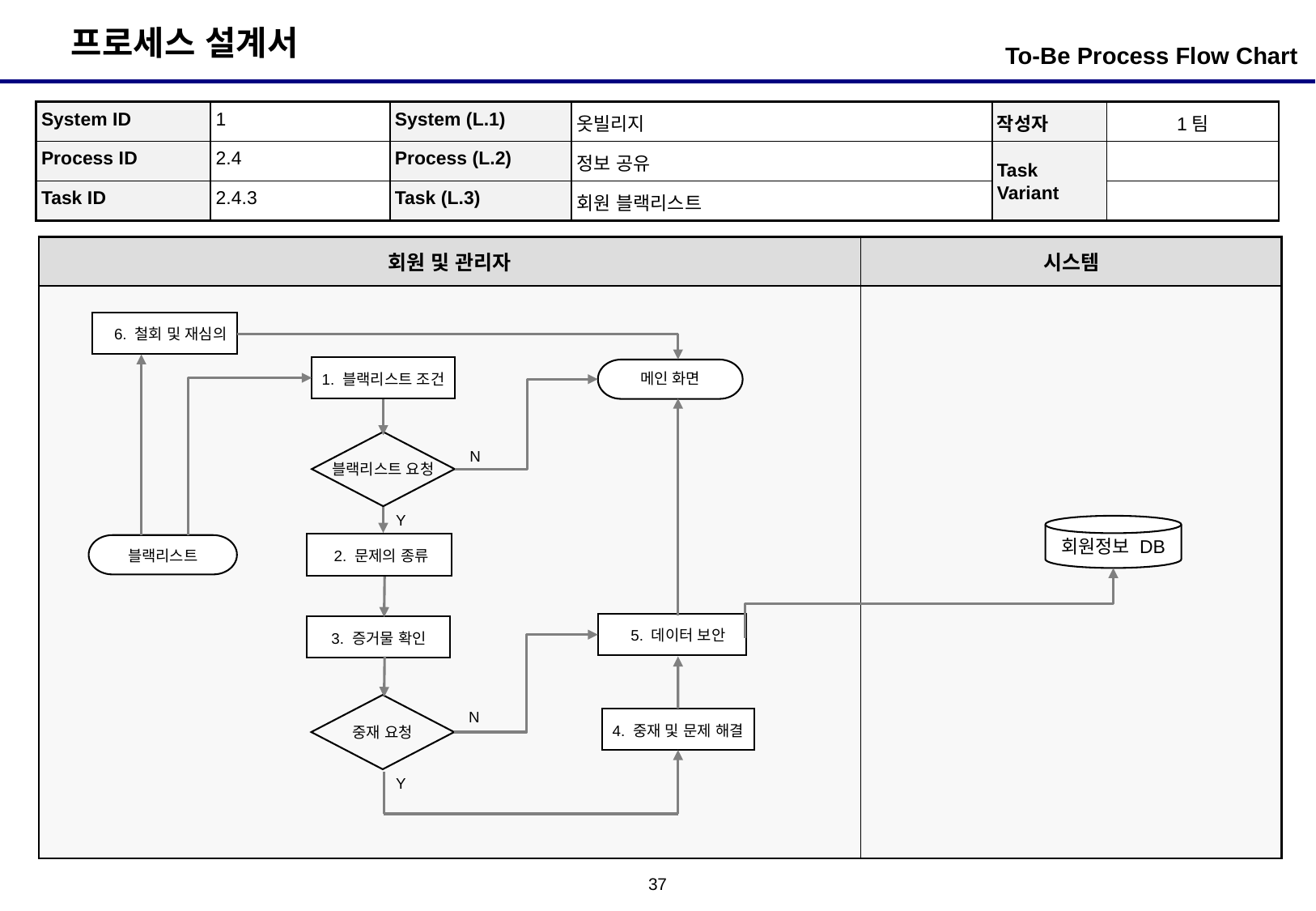

To-Be Process Flow Chart
| System ID | 1 | System (L.1) | 옷빌리지 | 작성자 | 1팀 |
| --- | --- | --- | --- | --- | --- |
| Process ID | 2.4 | Process (L.2) | 정보 공유 | Task Variant |  |
| Task ID | 2.4.3 | Task (L.3) | 회원 블랙리스트 |  |  |
| 회원 및 관리자 | 시스템 |
| --- | --- |
|  |  |
6. 철회 및 재심의
1. 블랙리스트 조건
메인 화면
블랙리스트 요청
N
Y
회원정보 DB
 2. 문제의 종류
블랙리스트
5. 데이터 보안
3. 증거물 확인
중재 요청
N
4. 중재 및 문제 해결
Y